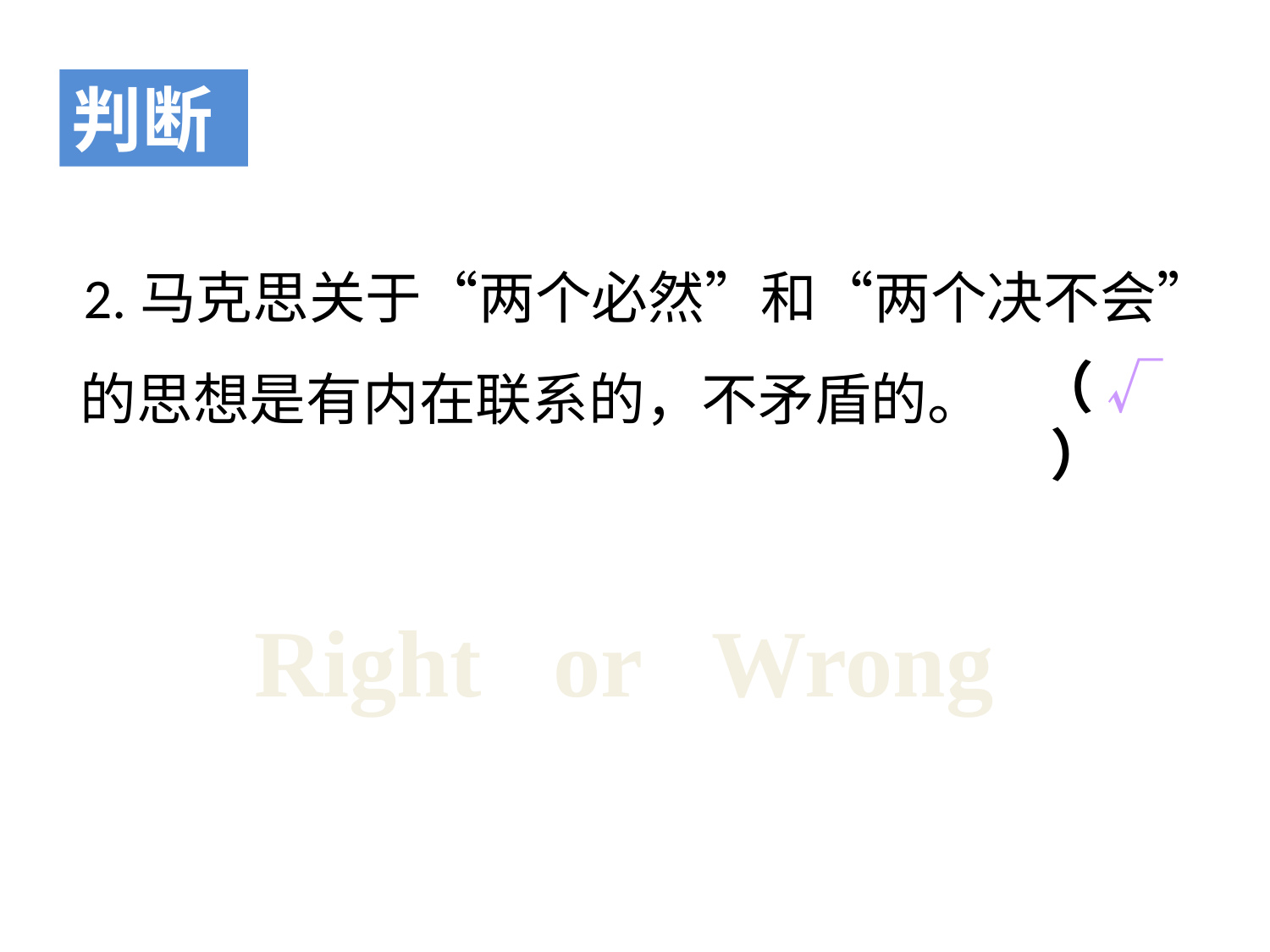

判断
    2.马克思关于“两个必然”和“两个决不会”的思想是有内在联系的，不矛盾的。
（ √ ）

Right   or   Wrong